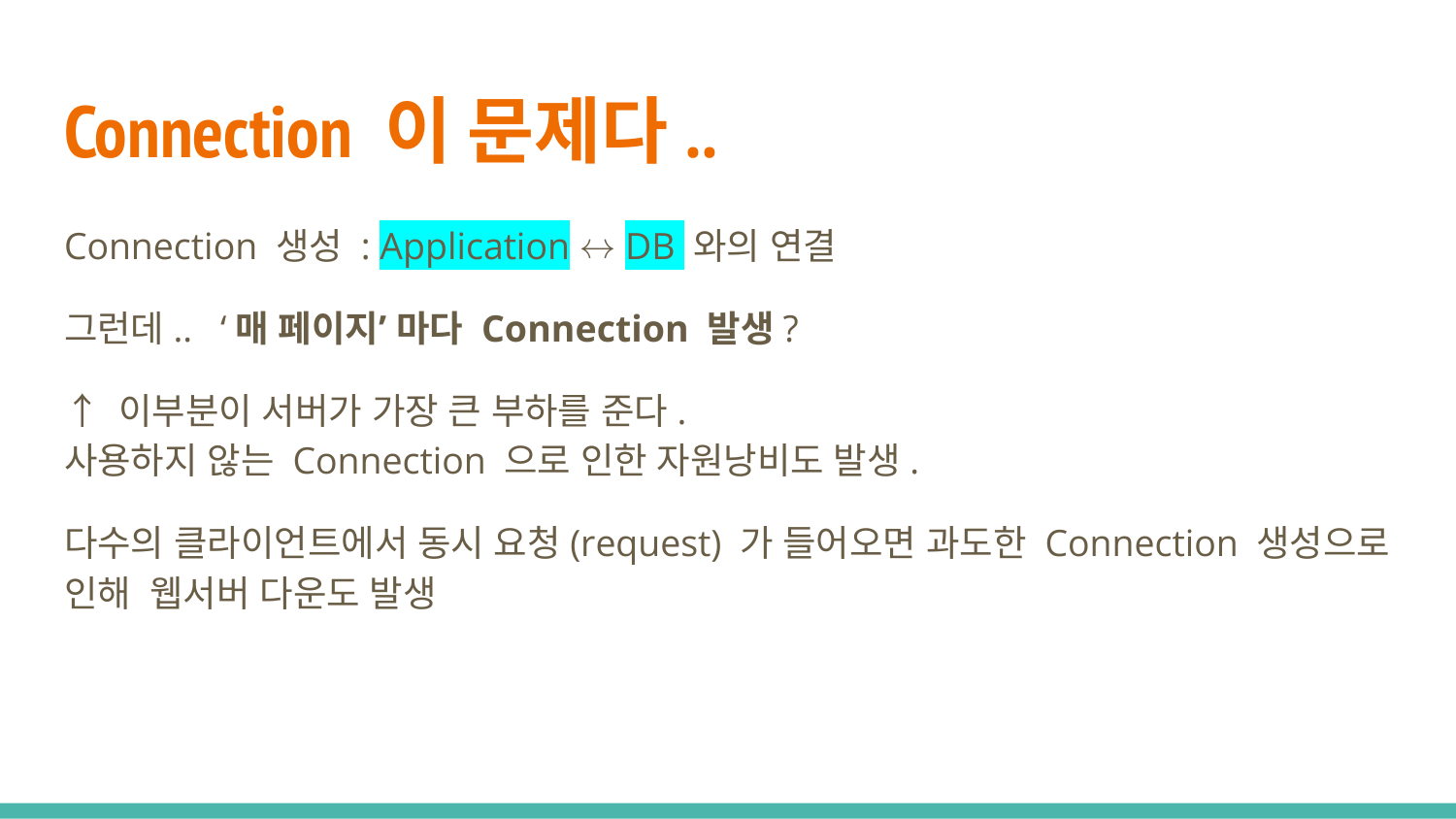

# Connection 이 문제다..
Connection 생성 : Application ↔ DB 와의 연결
그런데..   ‘매 페이지’ 마다 Connection 발생?
↑ 이부분이 서버가 가장 큰 부하를 준다.
사용하지 않는 Connection 으로 인한 자원낭비도 발생.
다수의 클라이언트에서 동시 요청(request) 가 들어오면 과도한 Connection 생성으로 인해  웹서버 다운도 발생